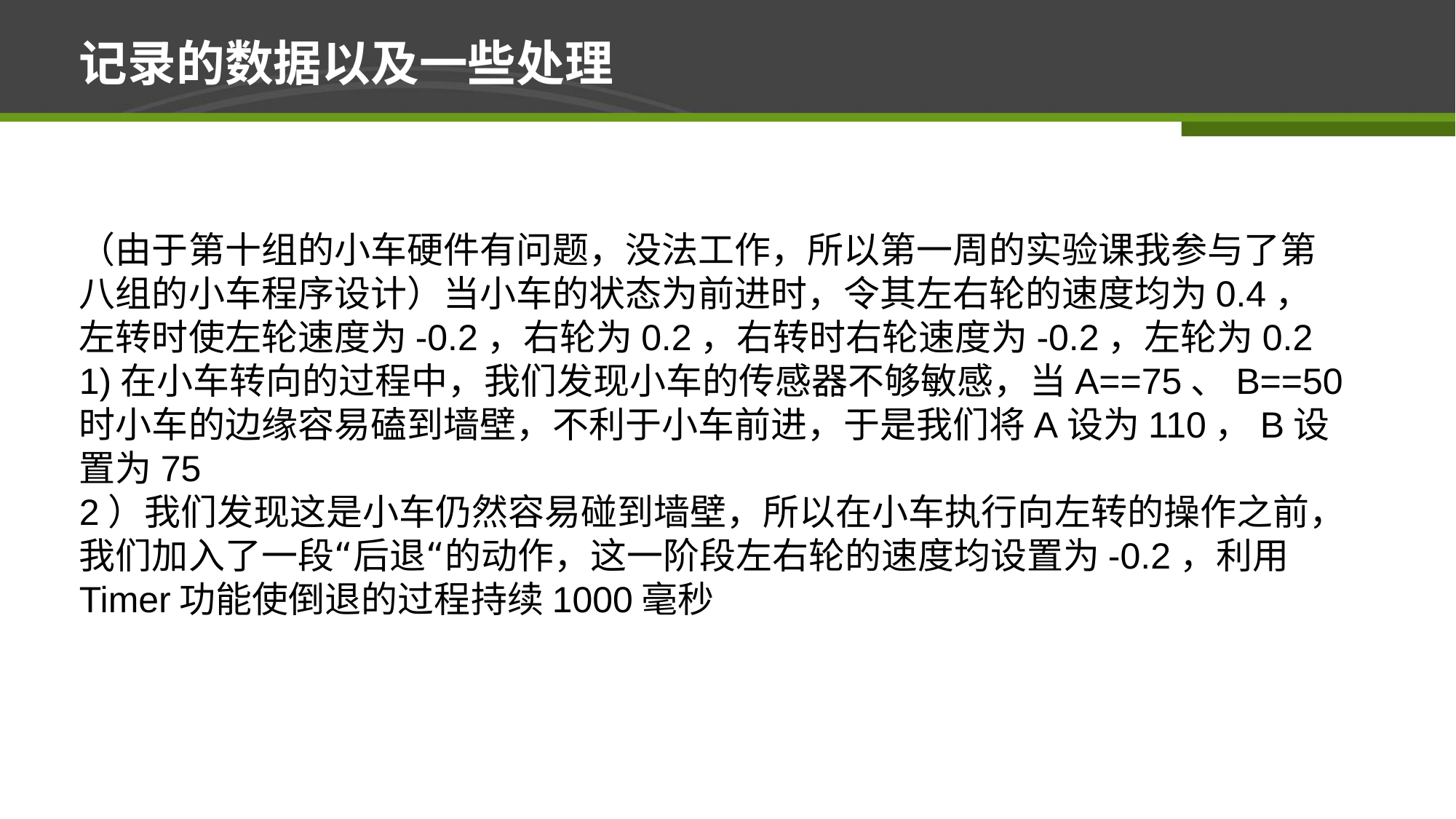

记录的数据以及一些处理
（由于第十组的小车硬件有问题，没法工作，所以第一周的实验课我参与了第八组的小车程序设计）当小车的状态为前进时，令其左右轮的速度均为0.4，左转时使左轮速度为-0.2，右轮为0.2，右转时右轮速度为-0.2，左轮为0.2
1)在小车转向的过程中，我们发现小车的传感器不够敏感，当A==75、B==50时小车的边缘容易磕到墙壁，不利于小车前进，于是我们将A设为110，B设置为75
2）我们发现这是小车仍然容易碰到墙壁，所以在小车执行向左转的操作之前，我们加入了一段“后退“的动作，这一阶段左右轮的速度均设置为-0.2，利用Timer功能使倒退的过程持续1000毫秒